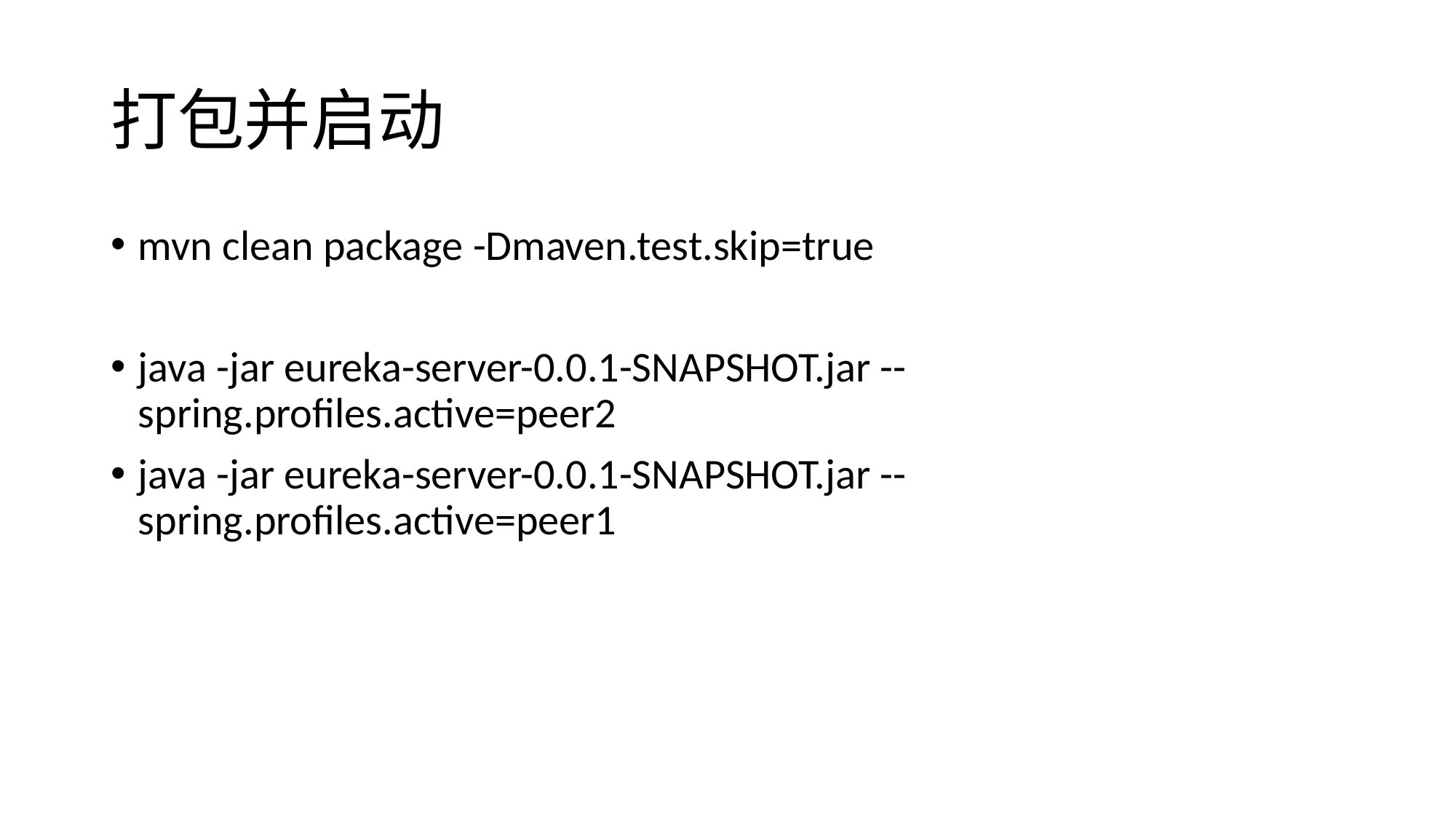

# 打包并启动
mvn clean package -Dmaven.test.skip=true

java -jar eureka-server-0.0.1-SNAPSHOT.jar --spring.profiles.active=peer2
java -jar eureka-server-0.0.1-SNAPSHOT.jar --spring.profiles.active=peer1